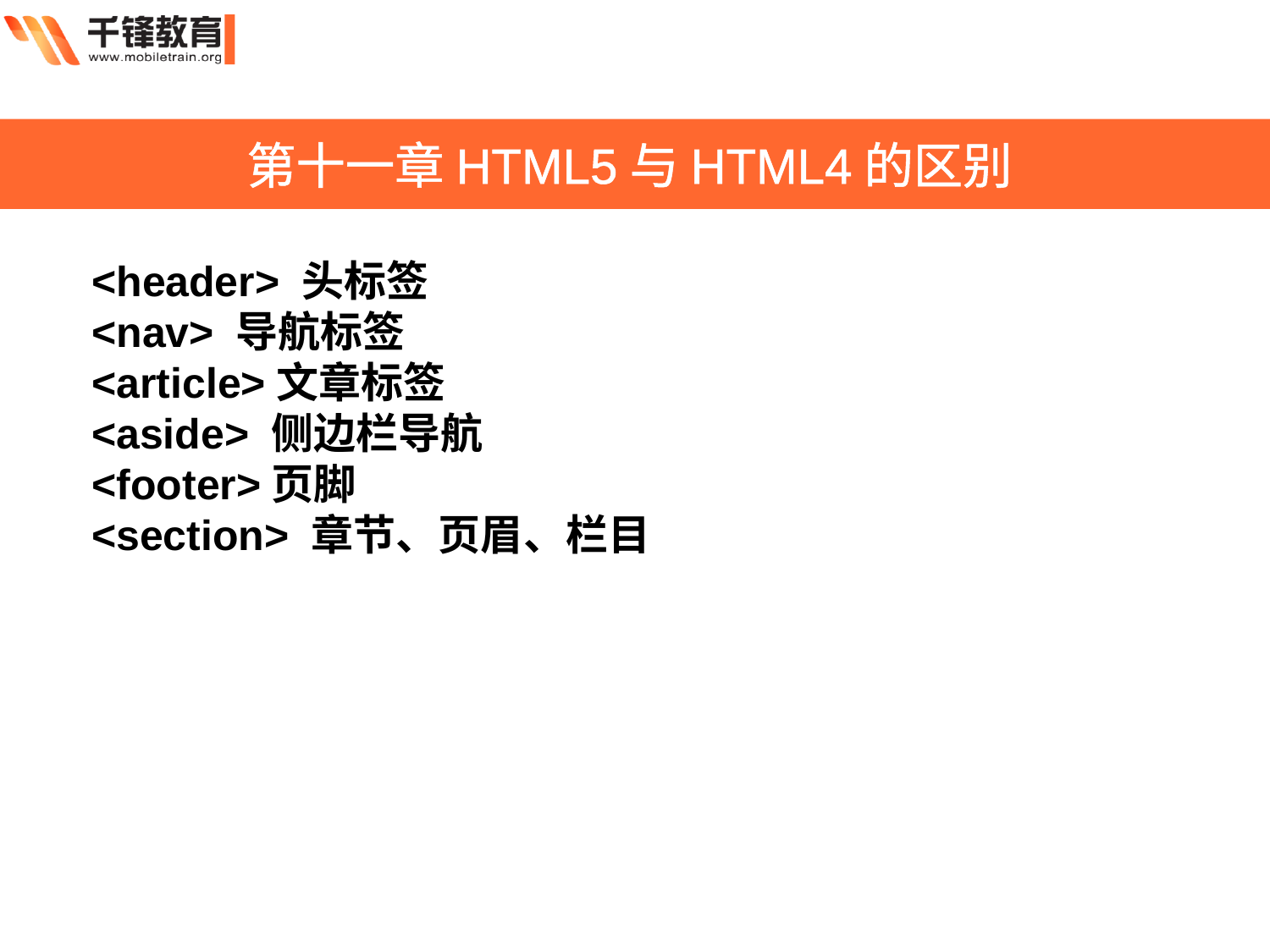

第十一章HTML5与HTML4的区别
<header> 头标签
<nav> 导航标签
<article>文章标签
<aside> 侧边栏导航
<footer>页脚
<section> 章节、页眉、栏目